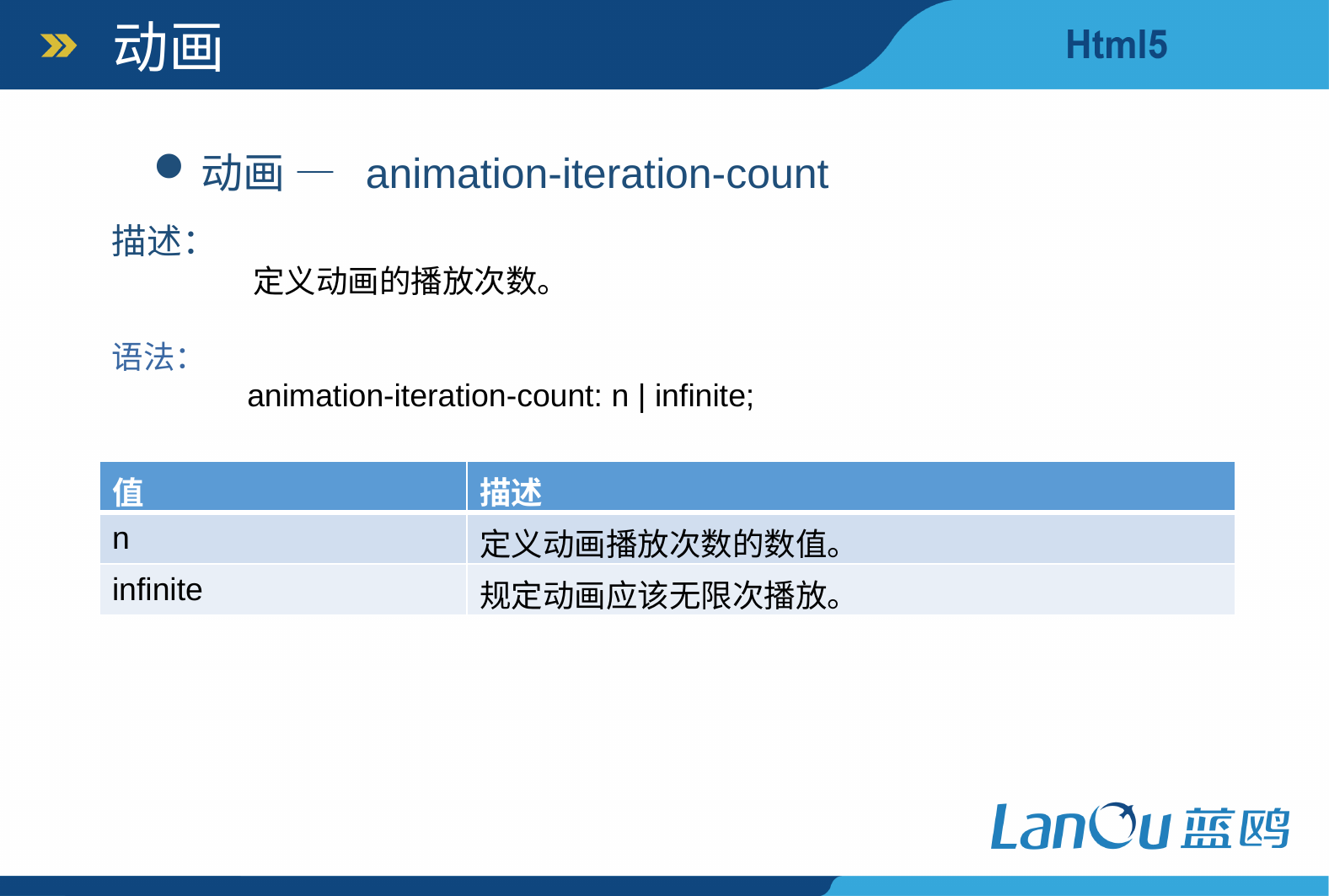

动画
动画 —  animation-iteration-count

描述：
	 定义动画的播放次数。

语法：
	 animation-iteration-count: n | infinite;
| 值 | 描述 |
| --- | --- |
| n | 定义动画播放次数的数值。 |
| infinite | 规定动画应该无限次播放。 |